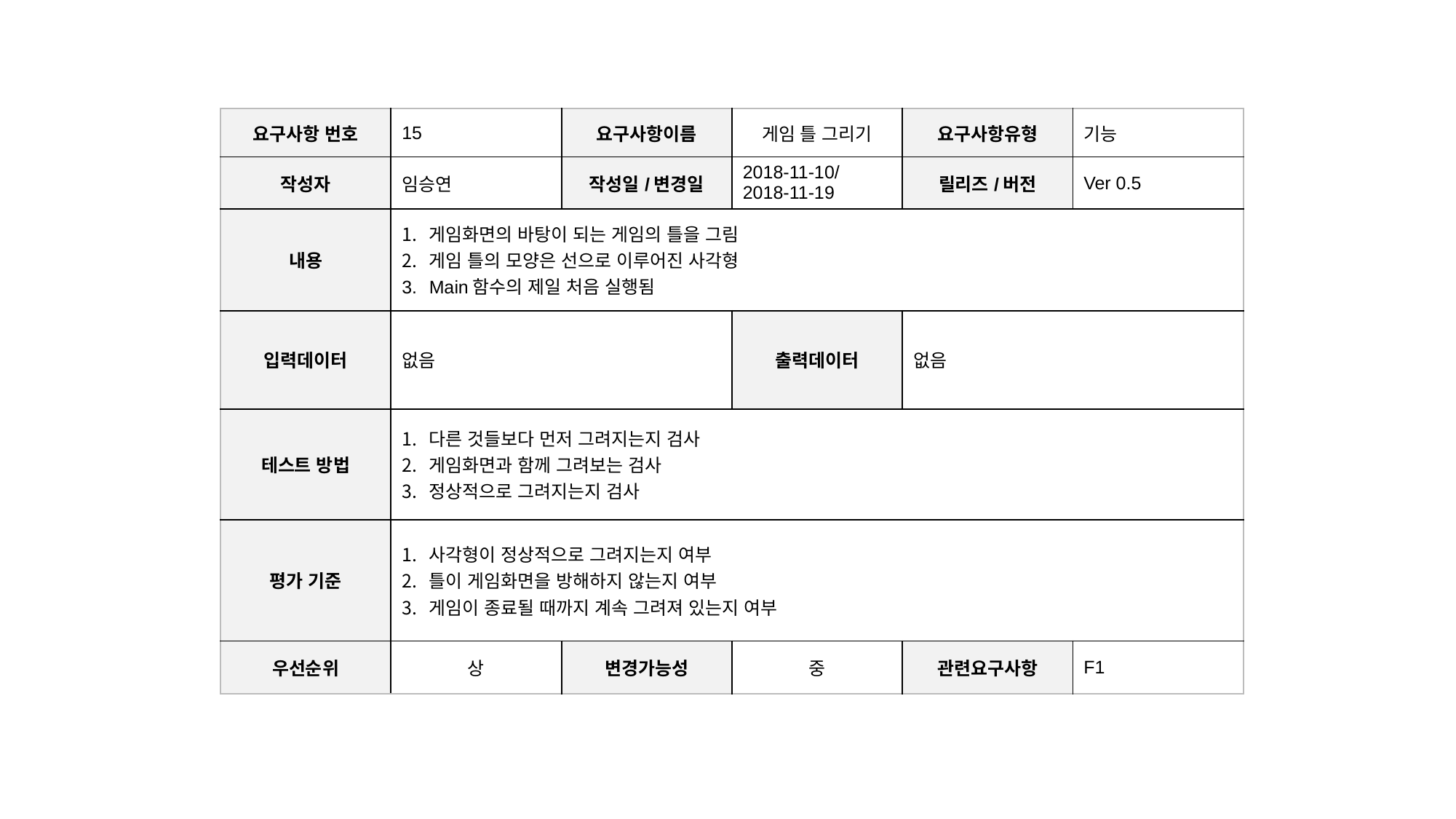

| 요구사항 번호 | 15 | 요구사항이름 | 게임 틀 그리기 | 요구사항유형 | 기능 |
| --- | --- | --- | --- | --- | --- |
| 작성자 | 임승연 | 작성일/변경일 | 2018-11-10/ 2018-11-19 | 릴리즈/버전 | Ver 0.5 |
| 내용 | 게임화면의 바탕이 되는 게임의 틀을 그림 게임 틀의 모양은 선으로 이루어진 사각형 Main함수의 제일 처음 실행됨 |  |  |  |  |
| 입력데이터 | 없음 |  | 출력데이터 | 없음 |  |
| 테스트 방법 | 다른 것들보다 먼저 그려지는지 검사 게임화면과 함께 그려보는 검사 정상적으로 그려지는지 검사 |  |  |  |  |
| 평가 기준 | 사각형이 정상적으로 그려지는지 여부 틀이 게임화면을 방해하지 않는지 여부 게임이 종료될 때까지 계속 그려져 있는지 여부 |  |  |  |  |
| 우선순위 | 상 | 변경가능성 | 중 | 관련요구사항 | F1 |